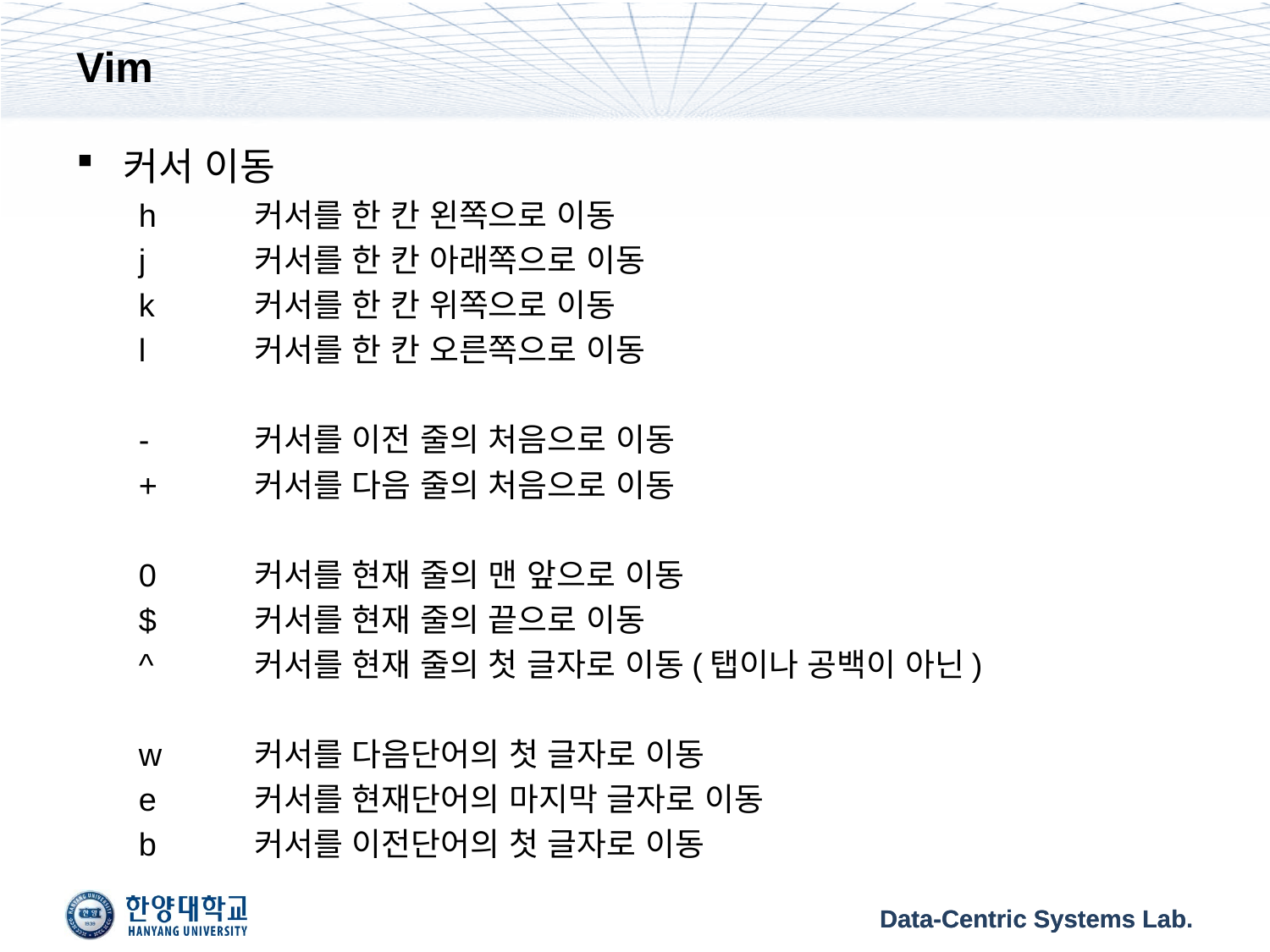

# Vim
커서 이동
h	커서를 한 칸 왼쪽으로 이동
j	커서를 한 칸 아래쪽으로 이동
k	커서를 한 칸 위쪽으로 이동
l	커서를 한 칸 오른쪽으로 이동

-	커서를 이전 줄의 처음으로 이동
+	커서를 다음 줄의 처음으로 이동

0	커서를 현재 줄의 맨 앞으로 이동
$	커서를 현재 줄의 끝으로 이동
^	커서를 현재 줄의 첫 글자로 이동(탭이나 공백이 아닌)

w	커서를 다음단어의 첫 글자로 이동
e	커서를 현재단어의 마지막 글자로 이동
b	커서를 이전단어의 첫 글자로 이동